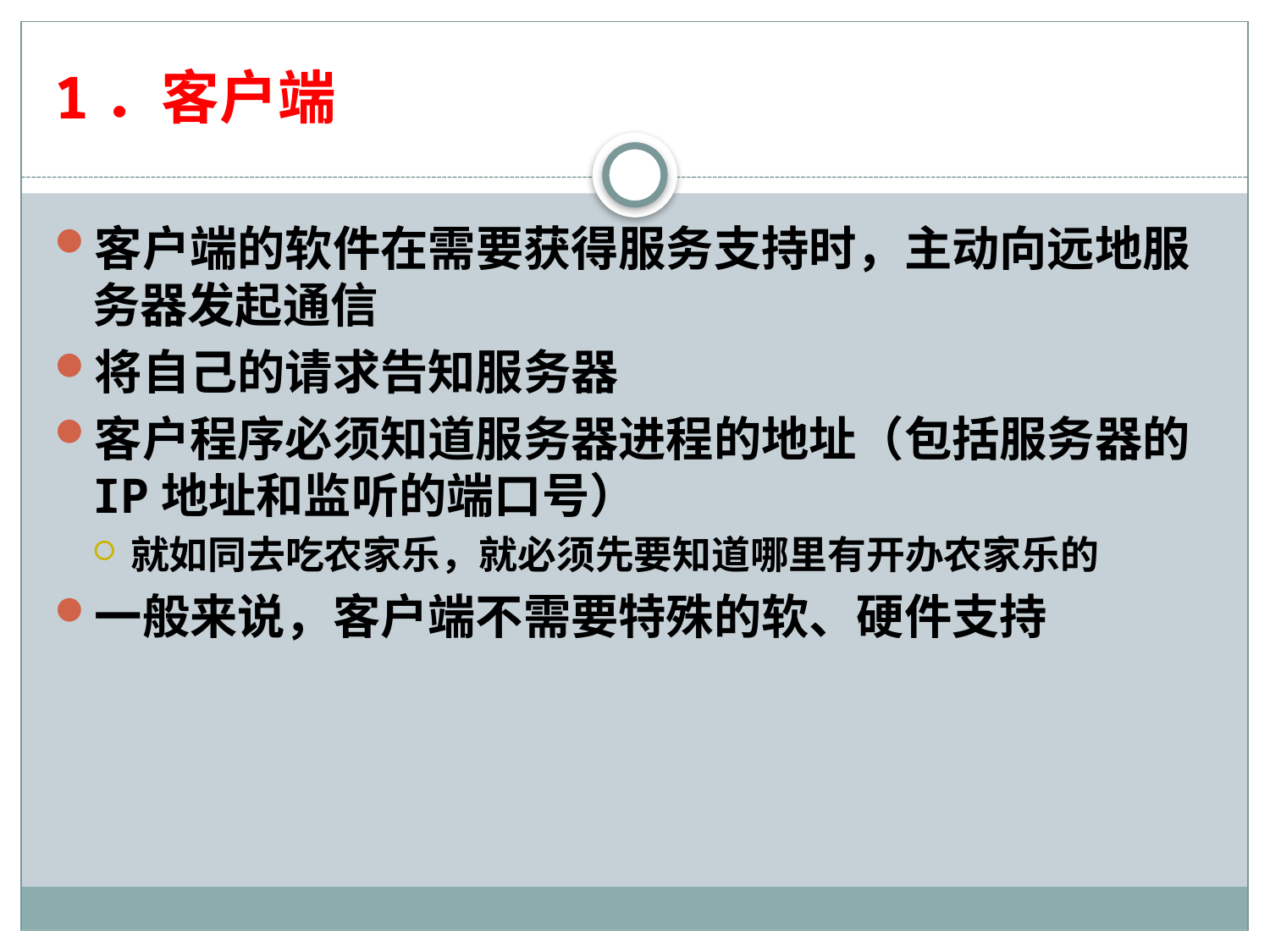

# 1．客户端
客户端的软件在需要获得服务支持时，主动向远地服务器发起通信
将自己的请求告知服务器
客户程序必须知道服务器进程的地址（包括服务器的IP地址和监听的端口号）
就如同去吃农家乐，就必须先要知道哪里有开办农家乐的
一般来说，客户端不需要特殊的软、硬件支持